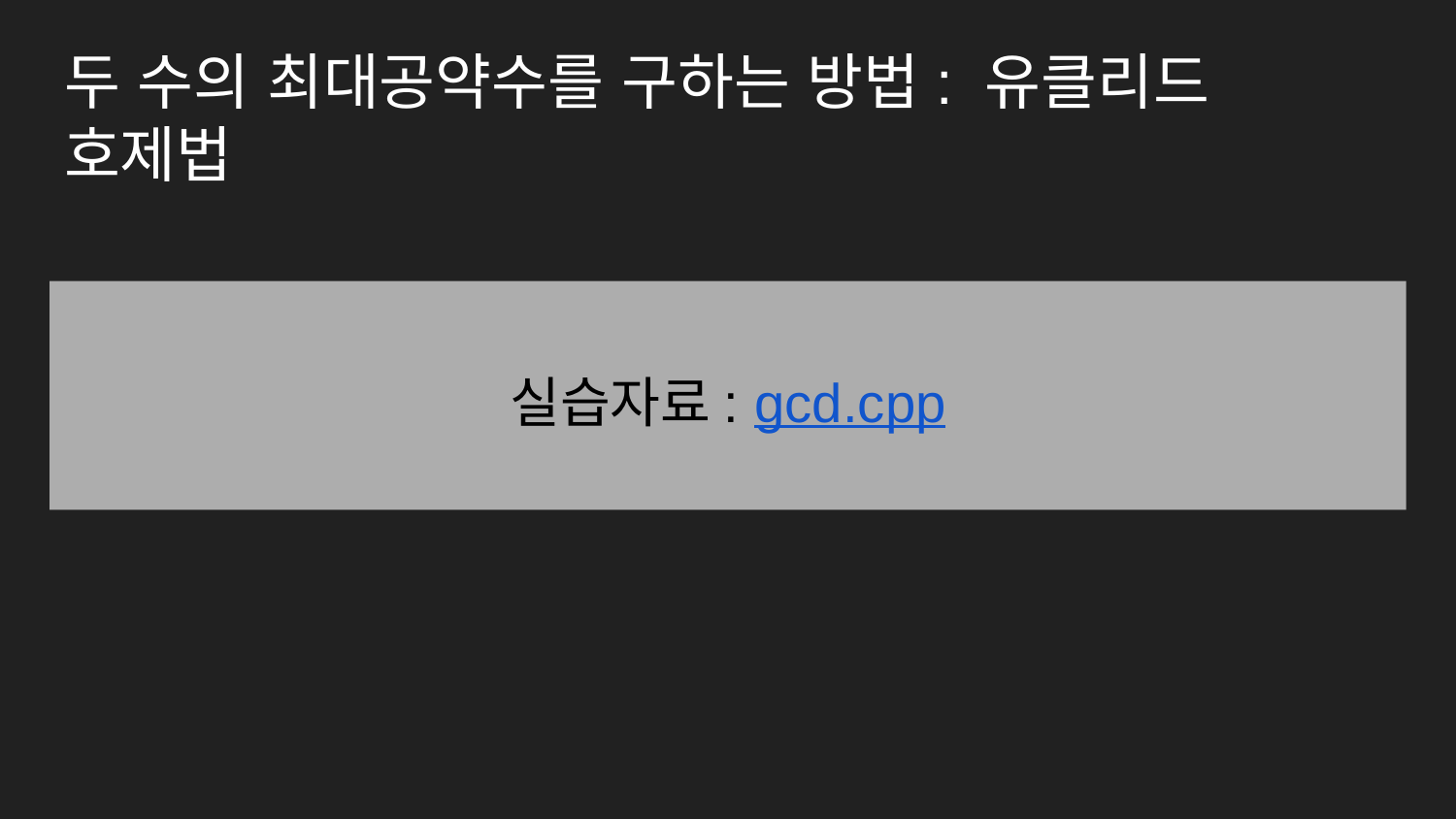

# 두 수의 최대공약수를 구하는 방법: 유클리드 호제법
실습자료: gcd.cpp